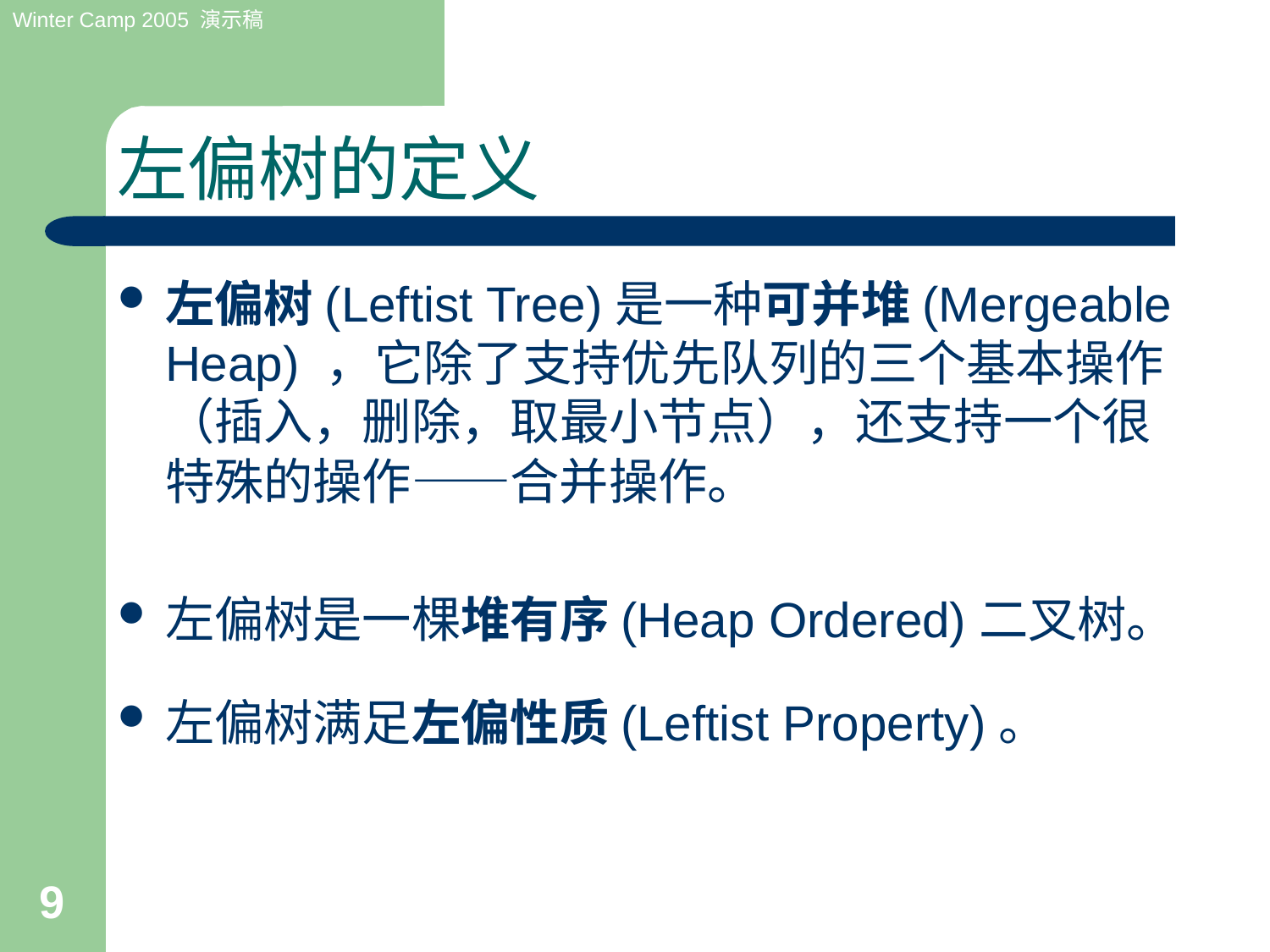

# 左偏树的定义
左偏树(Leftist Tree)是一种可并堆(Mergeable Heap) ，它除了支持优先队列的三个基本操作（插入，删除，取最小节点），还支持一个很特殊的操作——合并操作。

左偏树是一棵堆有序(Heap Ordered)二叉树。

左偏树满足左偏性质(Leftist Property)。
9